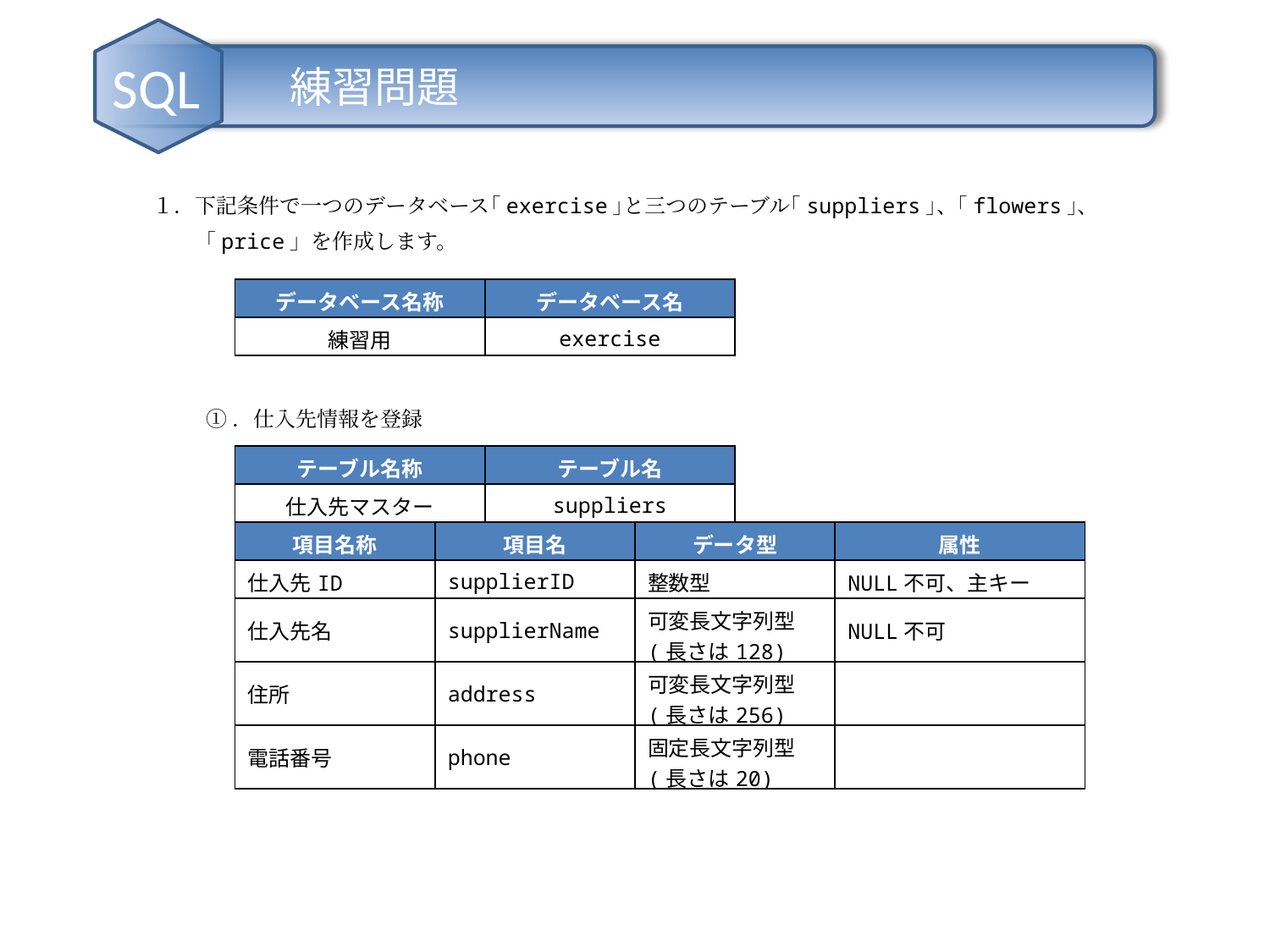

練習問題
SQL
１．下記条件で一つのデータベース｢exercise｣と三つのテーブル｢suppliers｣、｢flowers｣、
　　「price」を作成します。
| データベース名称 | データベース名 |
| --- | --- |
| 練習用 | exercise |
①．仕入先情報を登録
| テーブル名称 | テーブル名 |
| --- | --- |
| 仕入先マスター | suppliers |
| 項目名称 | 項目名 | データ型 | 属性 |
| --- | --- | --- | --- |
| 仕入先ID | supplierID | 整数型 | NULL不可、主キー |
| 仕入先名 | supplierName | 可変長文字列型(長さは128) | NULL不可 |
| 住所 | address | 可変長文字列型(長さは256) |  |
| 電話番号 | phone | 固定長文字列型(長さは20) |  |